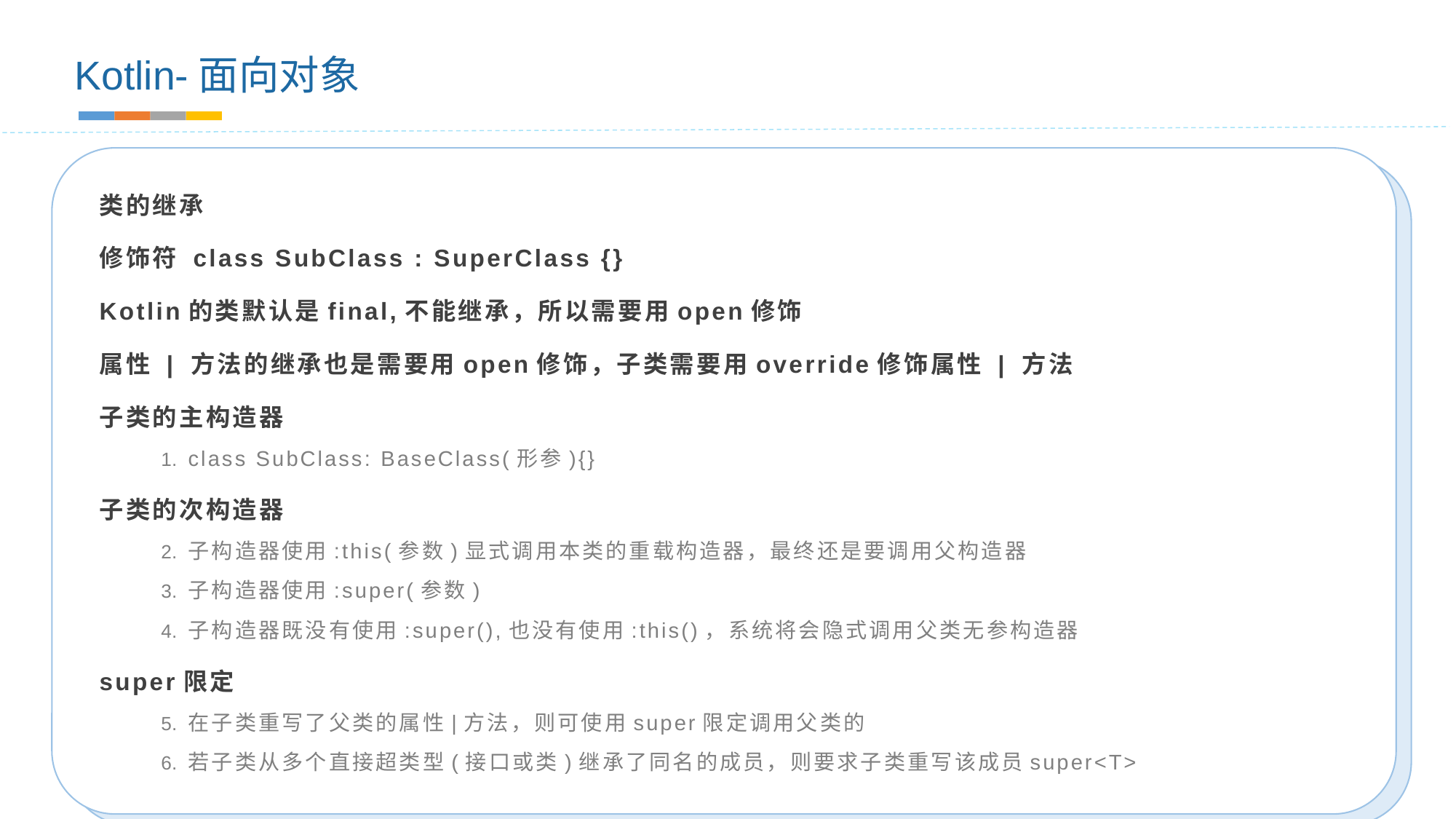

Kotlin-面向对象

类的继承
修饰符 class SubClass : SuperClass {}
Kotlin的类默认是final,不能继承，所以需要用open修饰
属性 | 方法的继承也是需要用open修饰，子类需要用override修饰属性 | 方法
子类的主构造器
class SubClass: BaseClass(形参){}
子类的次构造器
子构造器使用:this(参数)显式调用本类的重载构造器，最终还是要调用父构造器
子构造器使用:super(参数)
子构造器既没有使用:super(),也没有使用:this()，系统将会隐式调用父类无参构造器
super限定
在子类重写了父类的属性|方法，则可使用super限定调用父类的
若子类从多个直接超类型(接口或类)继承了同名的成员，则要求子类重写该成员super<T>